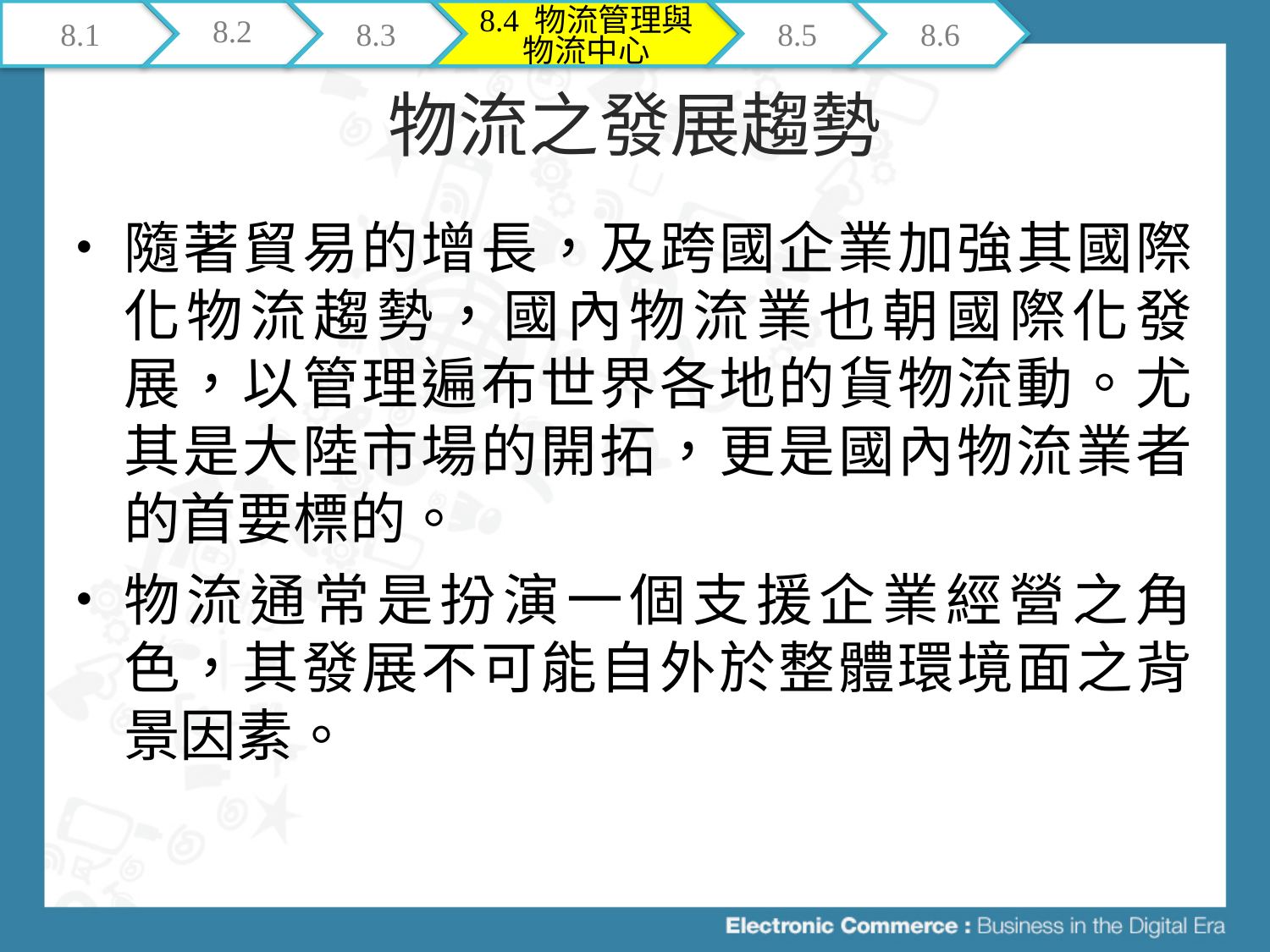

8.1
8.2
8.3
8.4 物流管理與物流中心
8.5
8.6
# 物流之發展趨勢
隨著貿易的增長，及跨國企業加強其國際化物流趨勢，國內物流業也朝國際化發展，以管理遍布世界各地的貨物流動。尤其是大陸市場的開拓，更是國內物流業者的首要標的。
物流通常是扮演一個支援企業經營之角色，其發展不可能自外於整體環境面之背景因素。